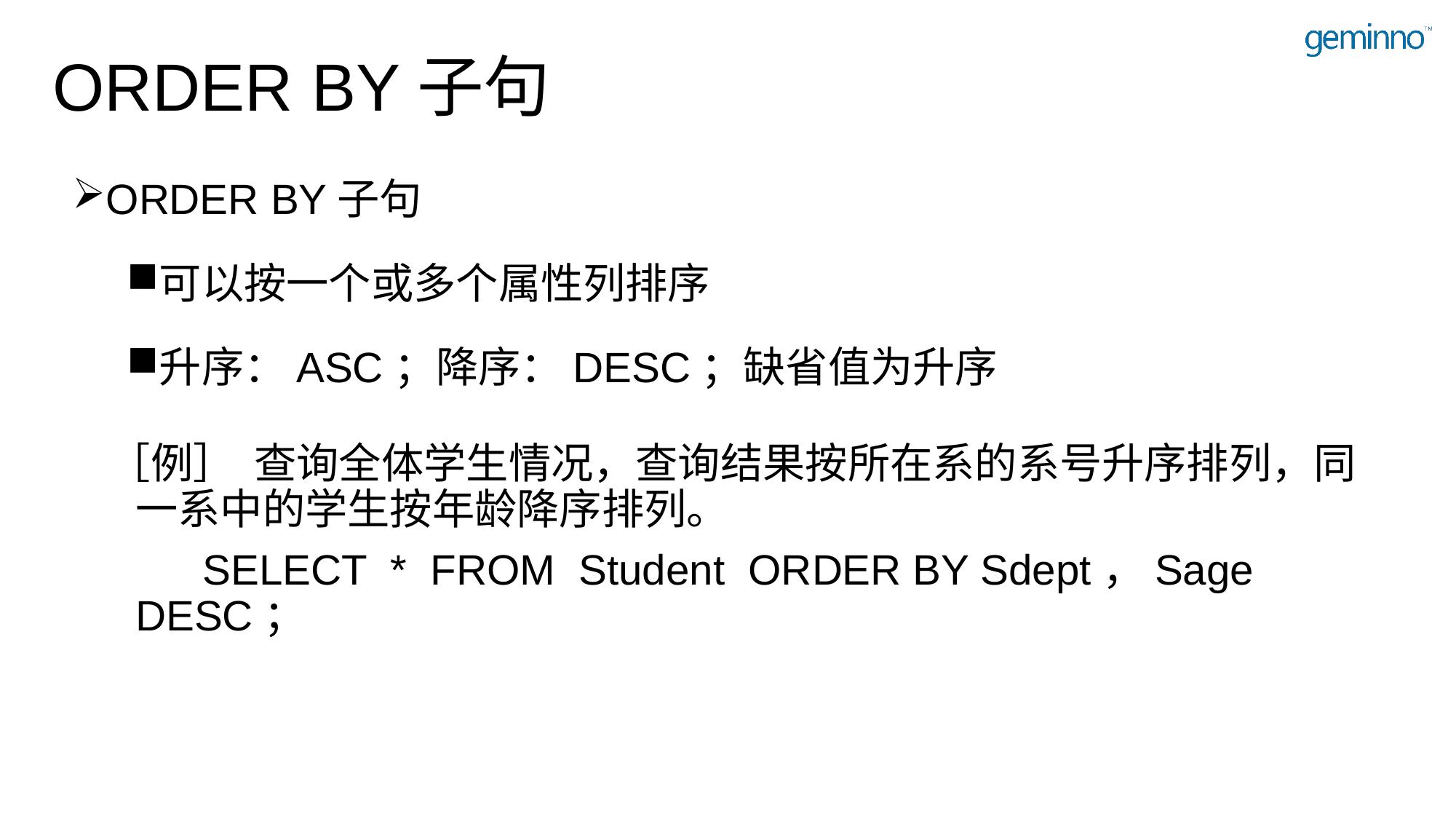

# ORDER BY子句
ORDER BY子句
可以按一个或多个属性列排序
升序：ASC；降序：DESC；缺省值为升序
［例］  查询全体学生情况，查询结果按所在系的系号升序排列，同一系中的学生按年龄降序排列。
        SELECT  *  FROM  Student  ORDER BY Sdept，Sage DESC；